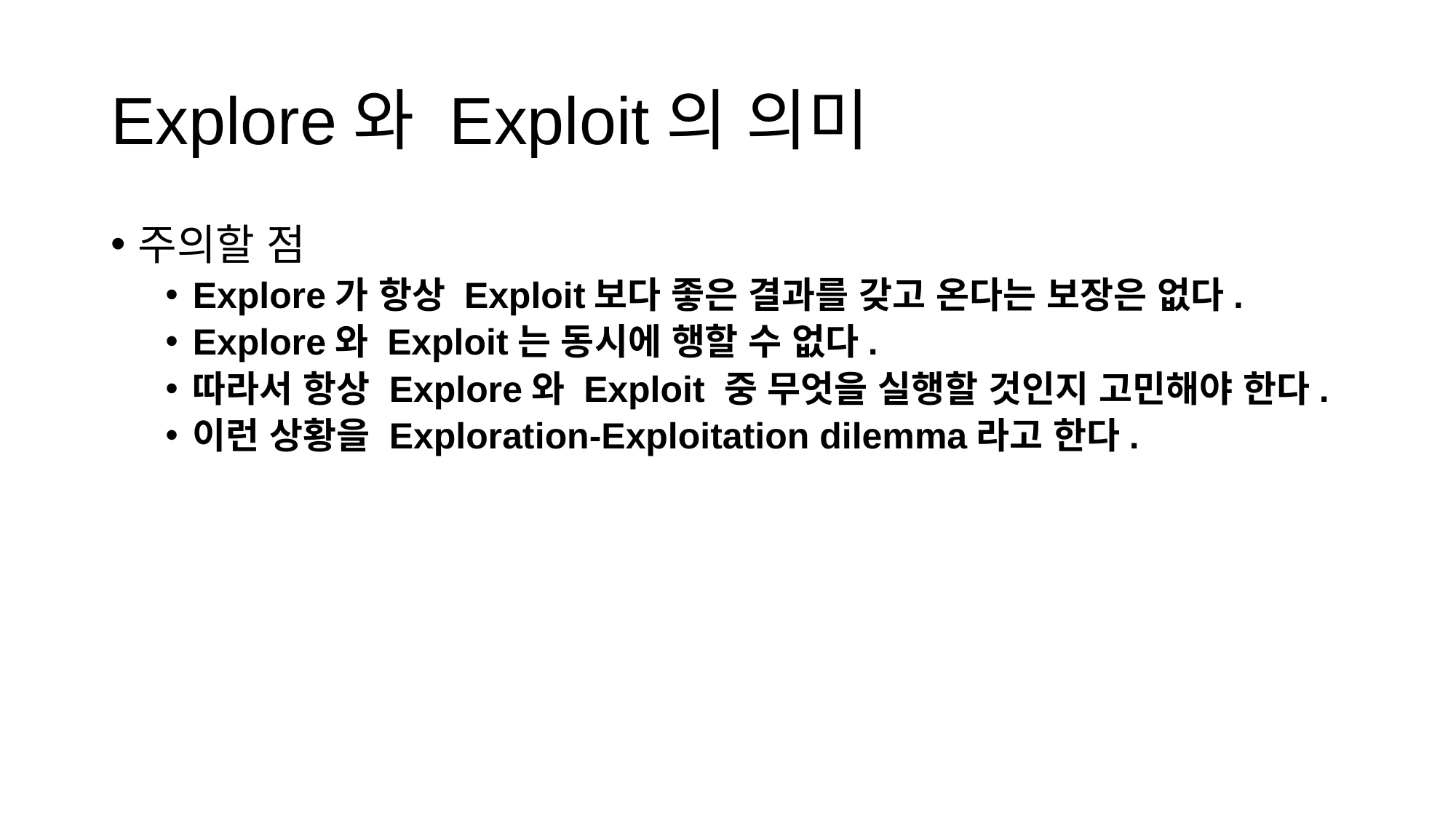

# Explore와 Exploit의 의미
주의할 점
Explore가 항상 Exploit보다 좋은 결과를 갖고 온다는 보장은 없다.
Explore와 Exploit는 동시에 행할 수 없다.
따라서 항상 Explore와 Exploit 중 무엇을 실행할 것인지 고민해야 한다.
이런 상황을 Exploration-Exploitation dilemma라고 한다.